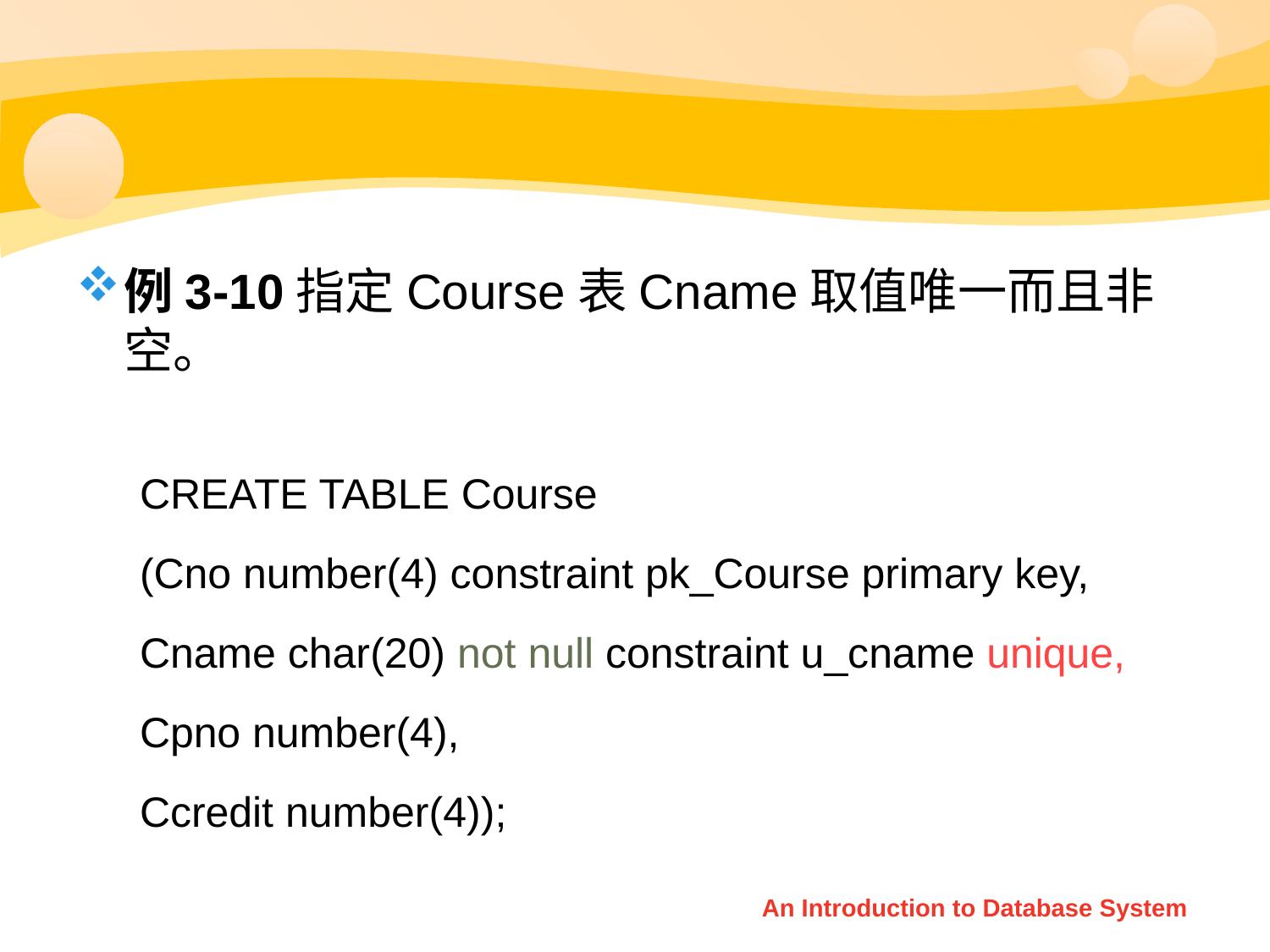

#
例3-10指定Course表Cname取值唯一而且非空。

CREATE TABLE Course
(Cno number(4) constraint pk_Course primary key,
Cname char(20) not null constraint u_cname unique,
Cpno number(4),
Ccredit number(4));
An Introduction to Database System